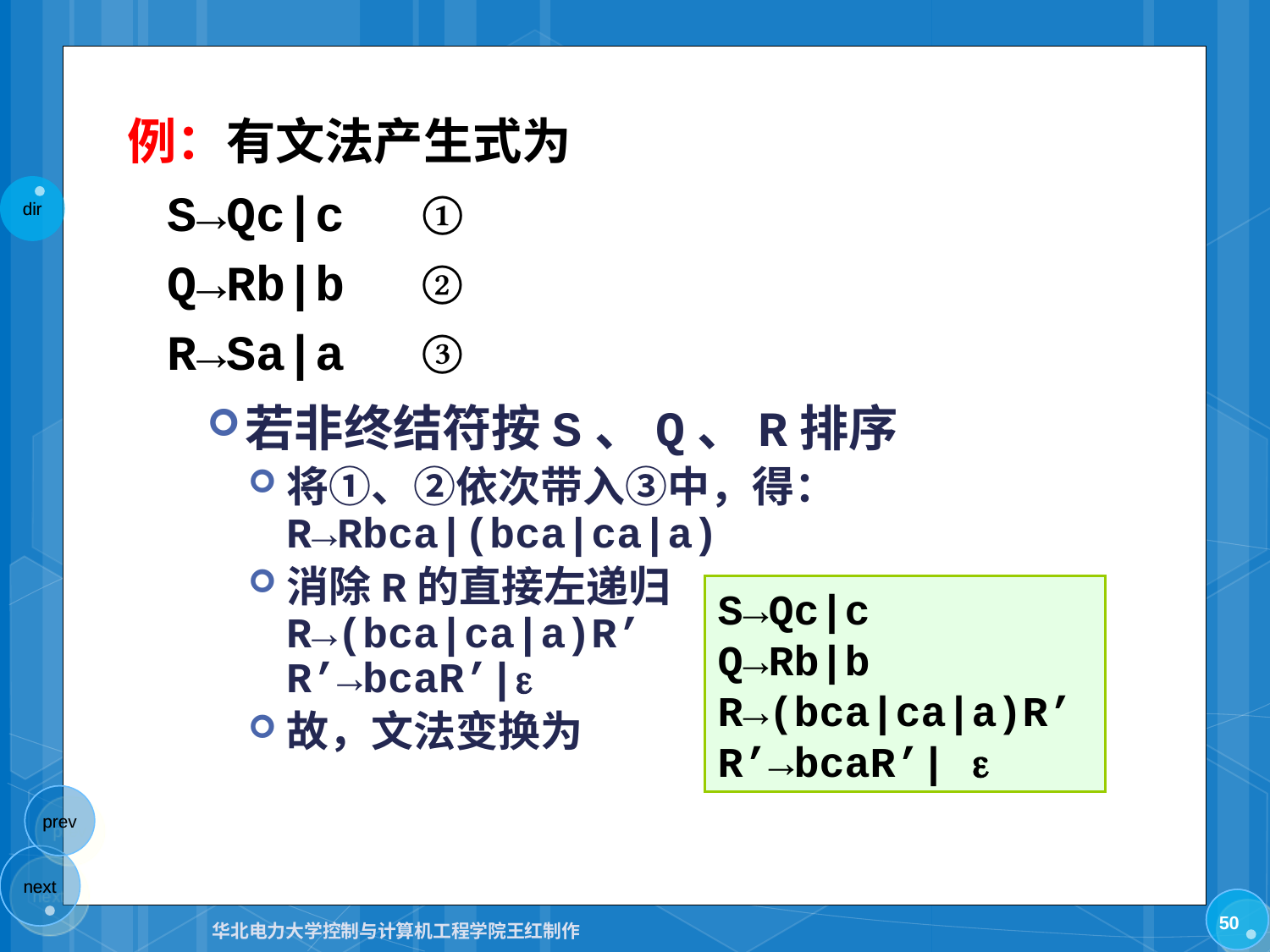

# 例：有文法产生式为
S→Qc|c	①
Q→Rb|b	②
R→Sa|a	③
若非终结符按S、Q、R排序
将①、②依次带入③中，得：
R→Rbca|(bca|ca|a)
消除R的直接左递归
R→(bca|ca|a)R’
R’→bcaR’|ε
故，文法变换为
S→Qc|c
Q→Rb|b
R→(bca|ca|a)R’
R’→bcaR’| ε
50
华北电力大学控制与计算机工程学院王红制作